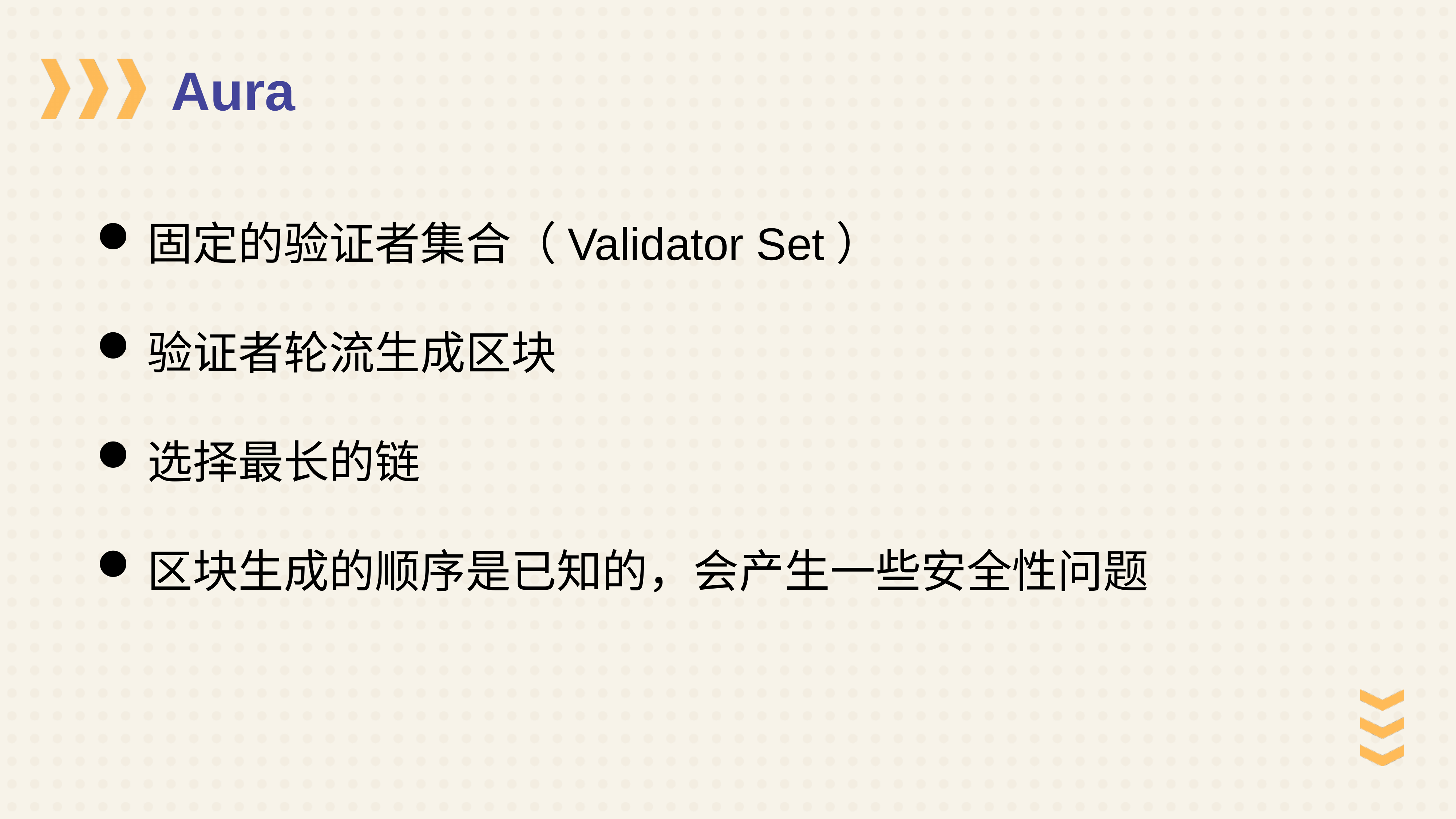

Aura

固定的验证者集合（Validator Set）

验证者轮流生成区块

选择最长的链

区块生成的顺序是已知的，会产生一些安全性问题